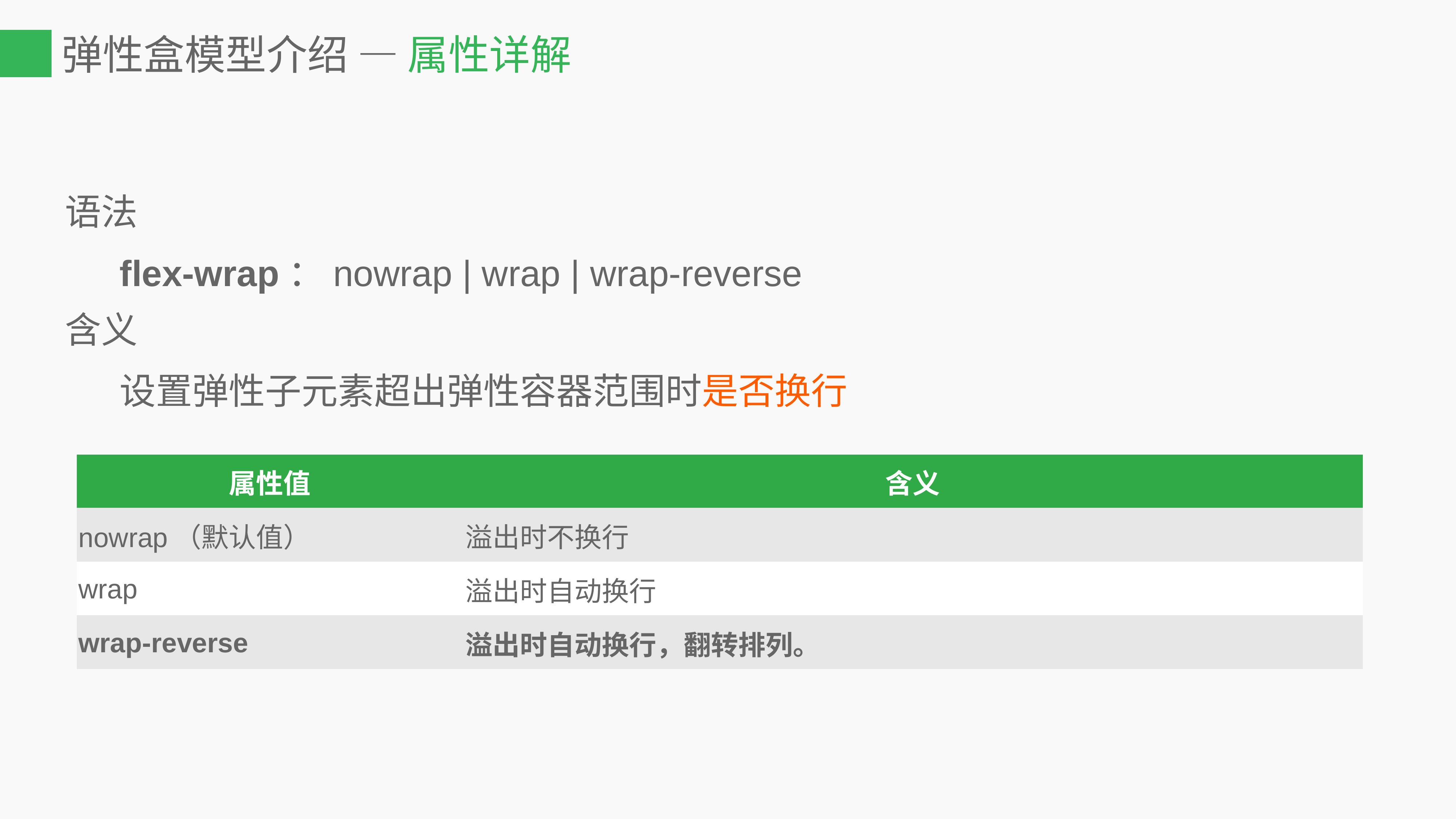

# 弹性盒模型介绍 — 属性详解
语法
	flex-wrap：nowrap | wrap | wrap-reverse
含义
	设置弹性子元素超出弹性容器范围时是否换行
| 属性值 | 含义 |
| --- | --- |
| nowrap（默认值） | 溢出时不换行 |
| wrap | 溢出时自动换行 |
| wrap-reverse | 溢出时自动换行，翻转排列。 |